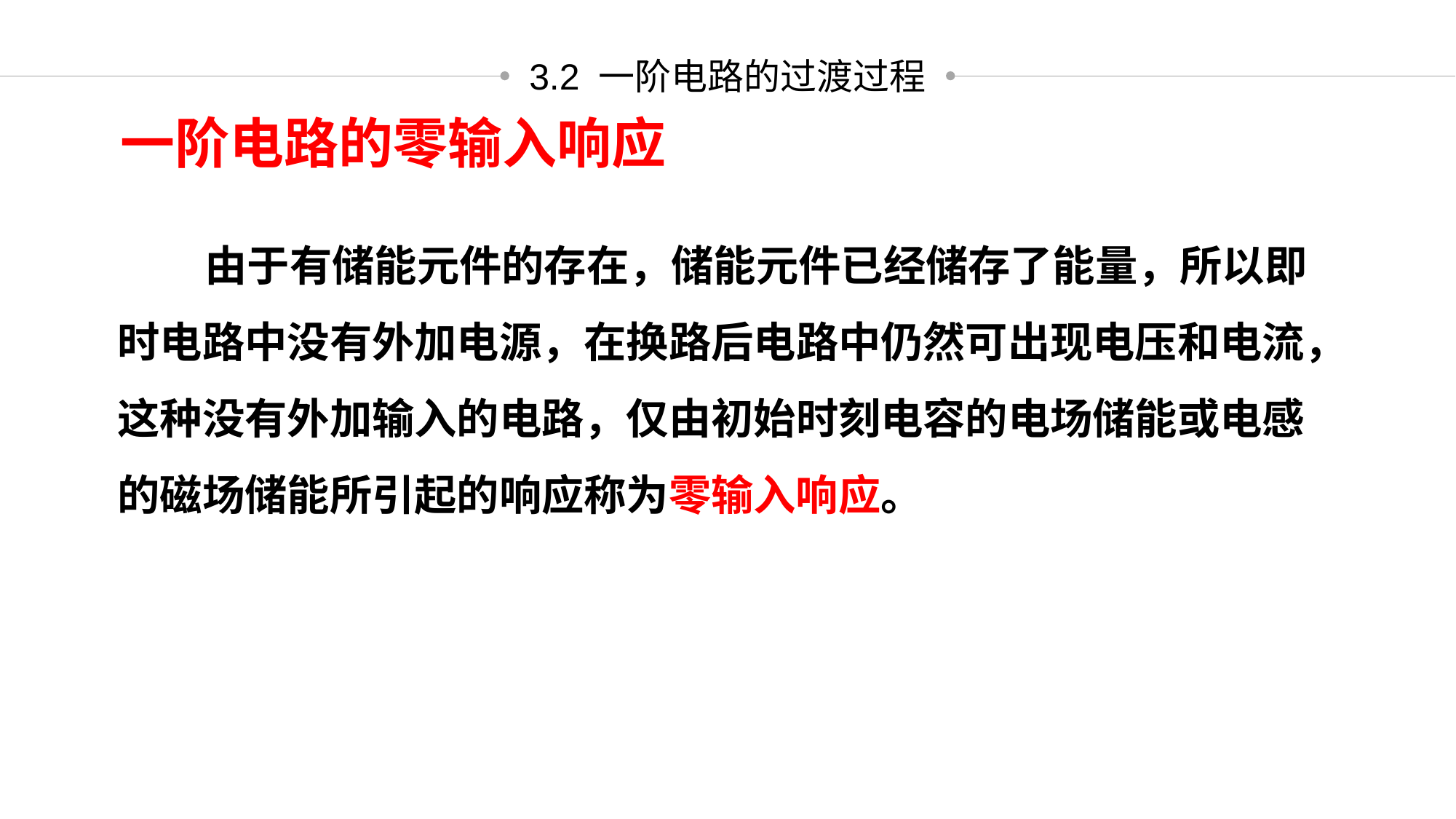

3.2 一阶电路的过渡过程
一阶电路的零输入响应
        由于有储能元件的存在，储能元件已经储存了能量，所以即时电路中没有外加电源，在换路后电路中仍然可出现电压和电流，这种没有外加输入的电路，仅由初始时刻电容的电场储能或电感的磁场储能所引起的响应称为零输入响应。